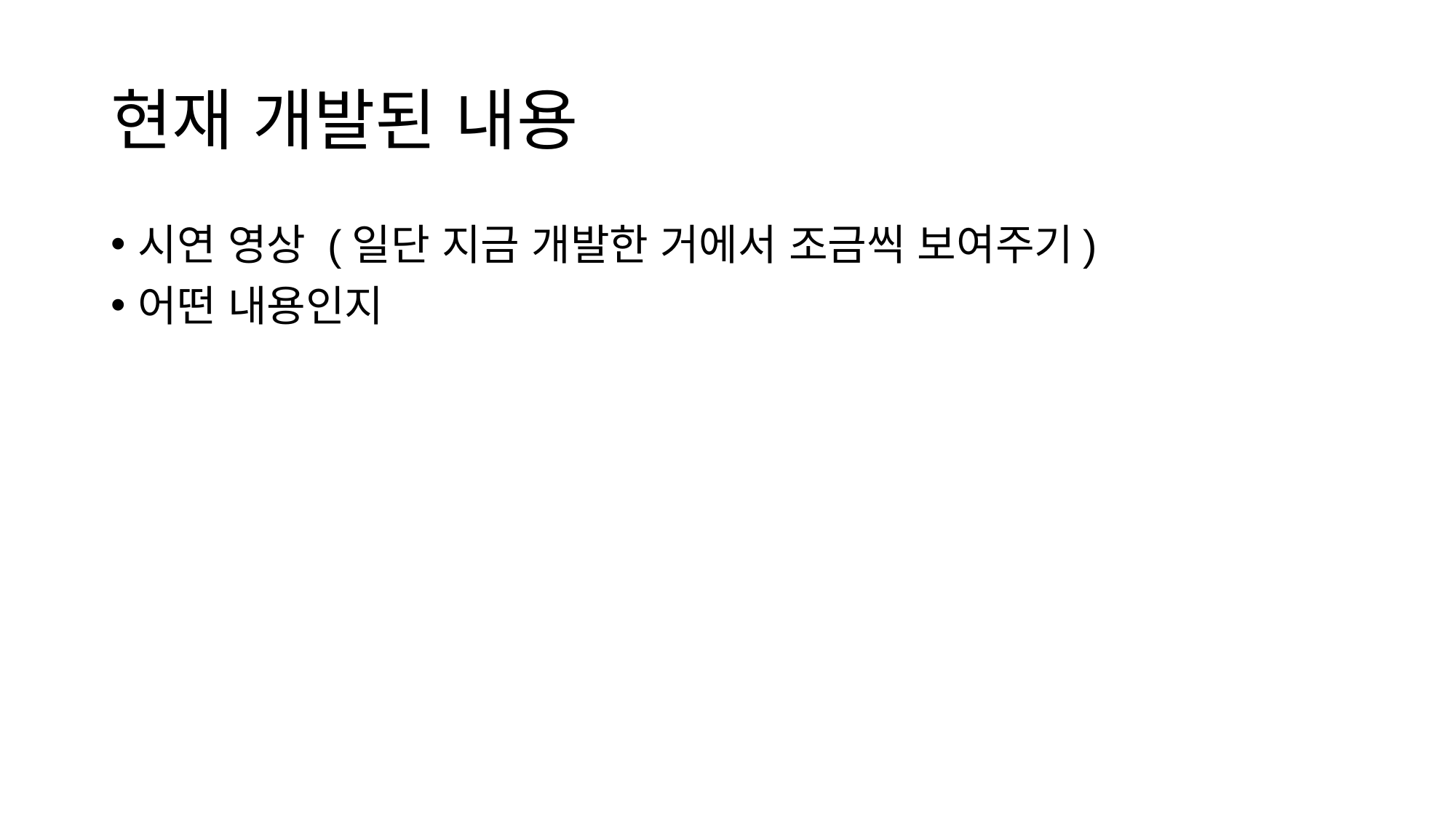

# 현재 개발된 내용
시연 영상 (일단 지금 개발한 거에서 조금씩 보여주기)
어떤 내용인지